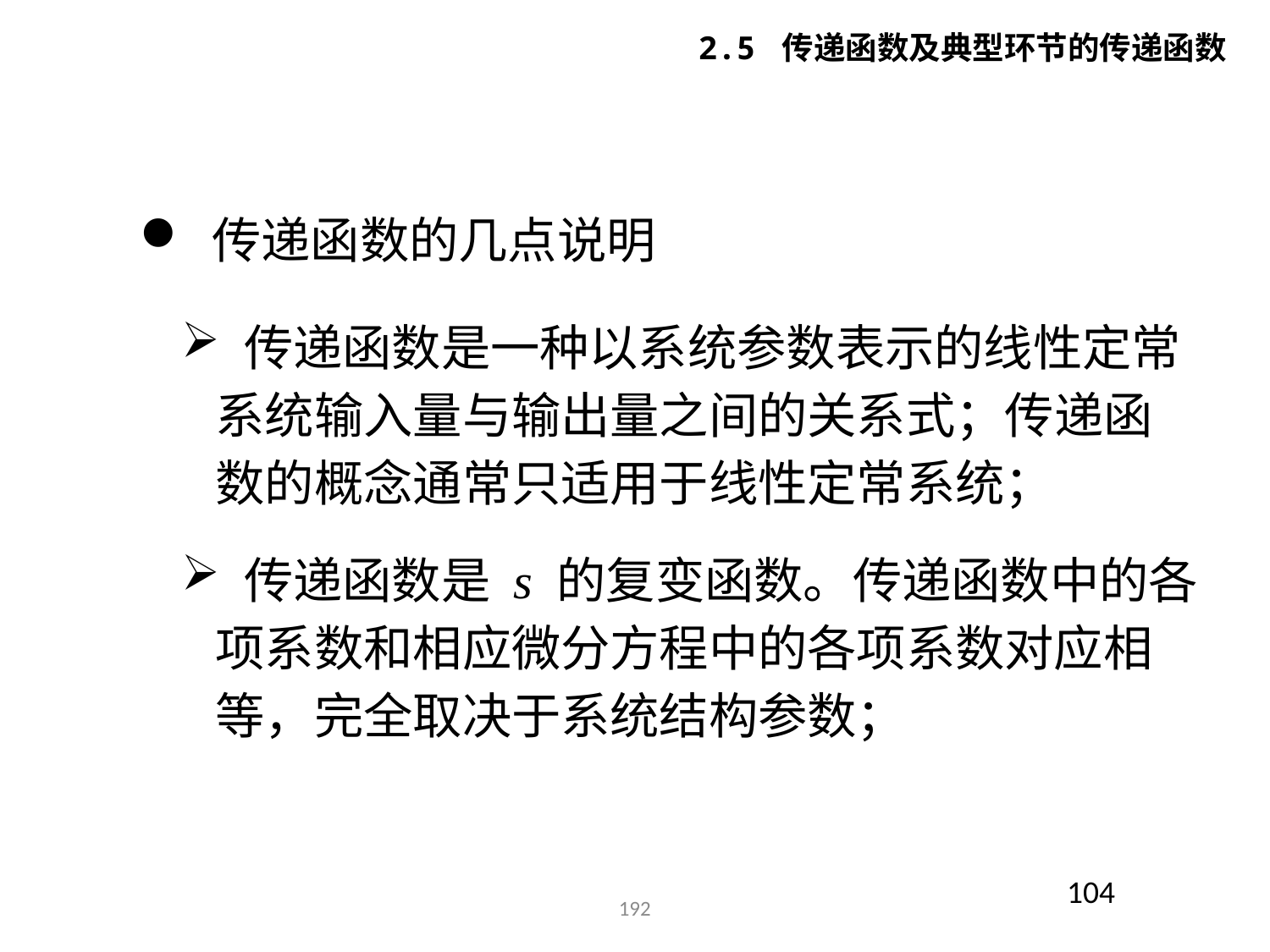

2.5 传递函数及典型环节的传递函数
 传递函数的几点说明
 传递函数是一种以系统参数表示的线性定常
  系统输入量与输出量之间的关系式；传递函
  数的概念通常只适用于线性定常系统；
 传递函数是 s 的复变函数。传递函数中的各
  项系数和相应微分方程中的各项系数对应相
  等，完全取决于系统结构参数；
104
192